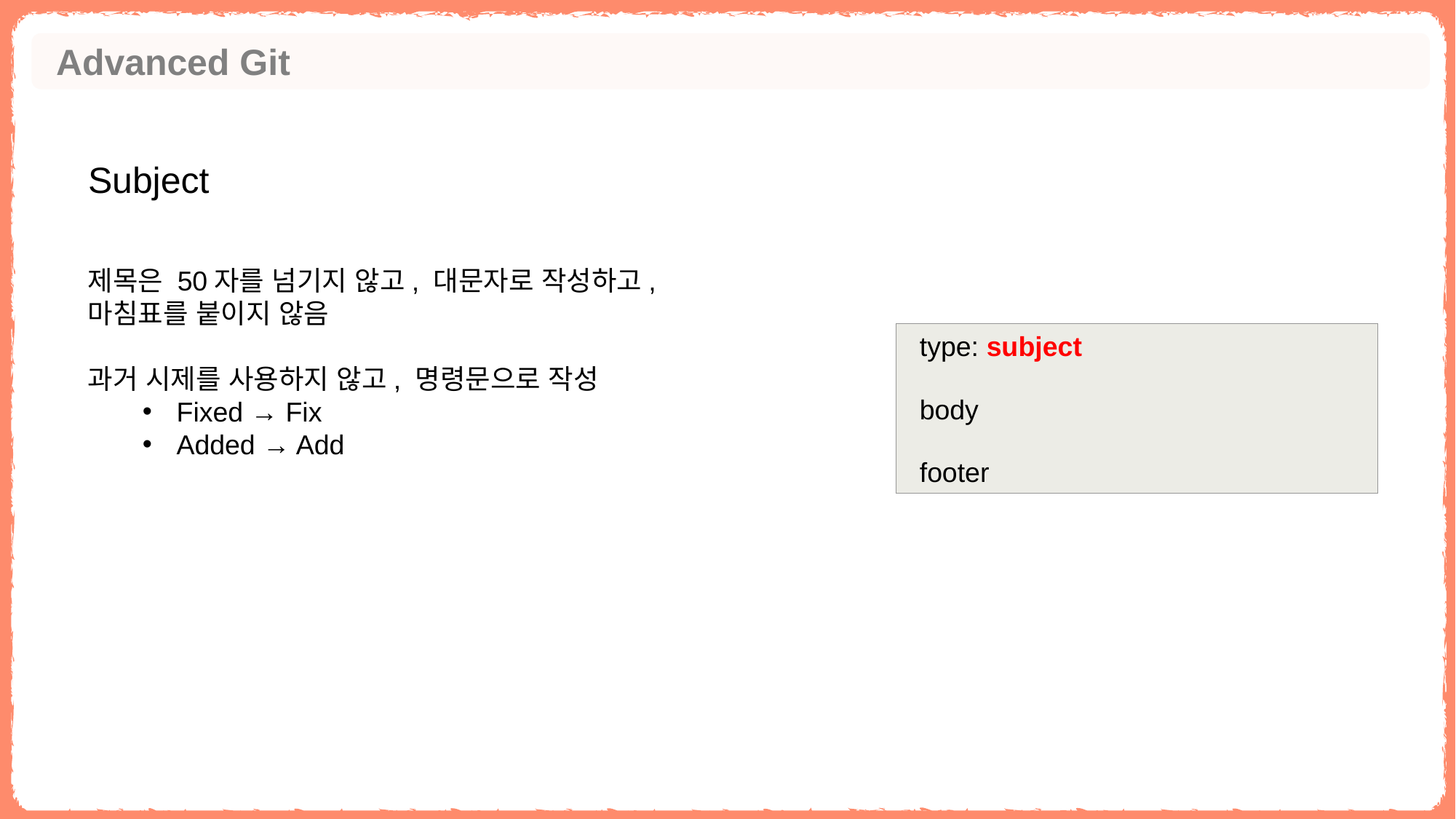

Advanced Git
Subject
제목은 50자를 넘기지 않고, 대문자로 작성하고,
마침표를 붙이지 않음

과거 시제를 사용하지 않고, 명령문으로 작성
Fixed → Fix
Added → Add
type: subject
body
footer